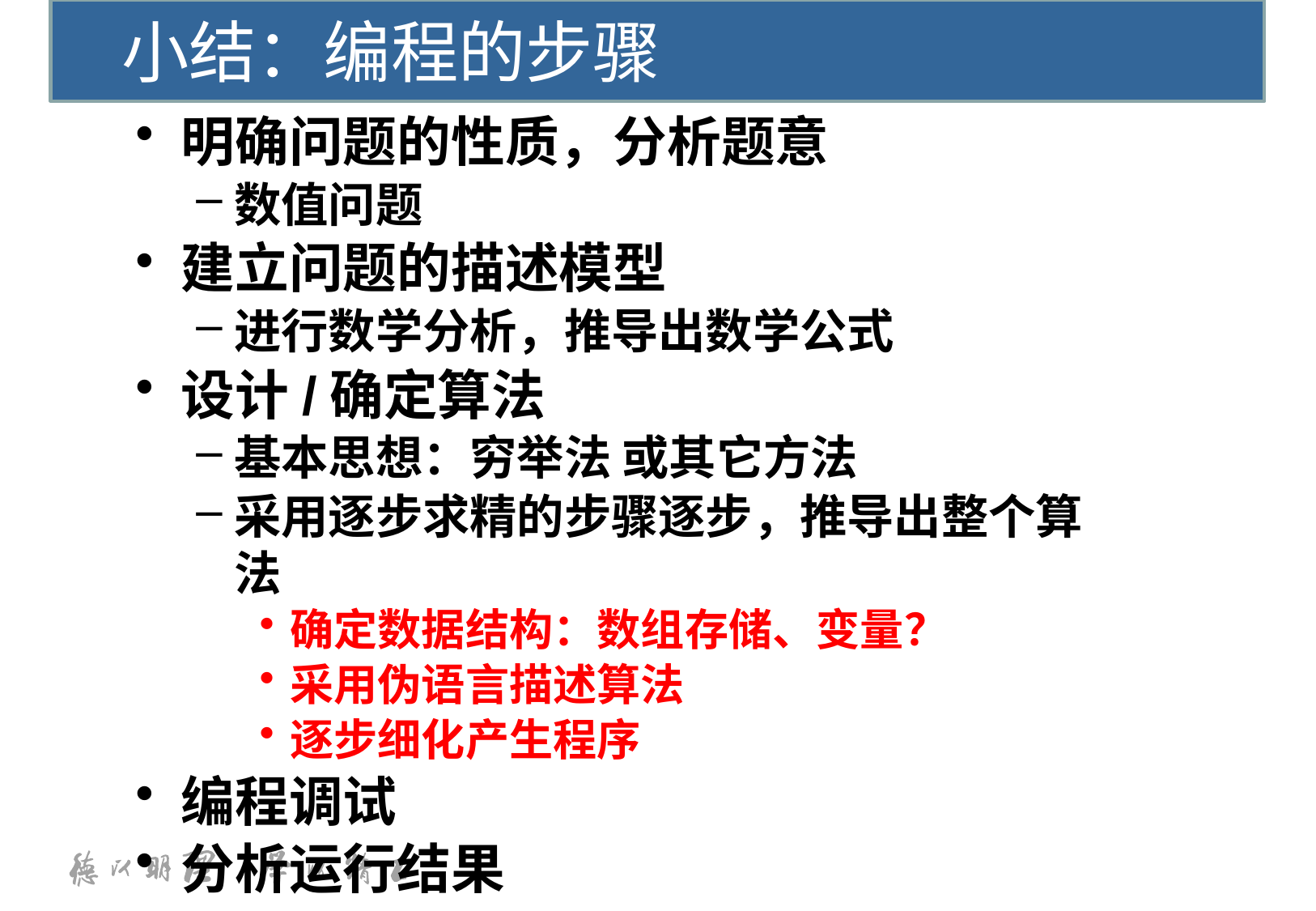

小结：编程的步骤
明确问题的性质，分析题意
数值问题
建立问题的描述模型
进行数学分析，推导出数学公式
设计/确定算法
基本思想：穷举法 或其它方法
采用逐步求精的步骤逐步，推导出整个算法
确定数据结构：数组存储、变量？
采用伪语言描述算法
逐步细化产生程序
编程调试
分析运行结果
12